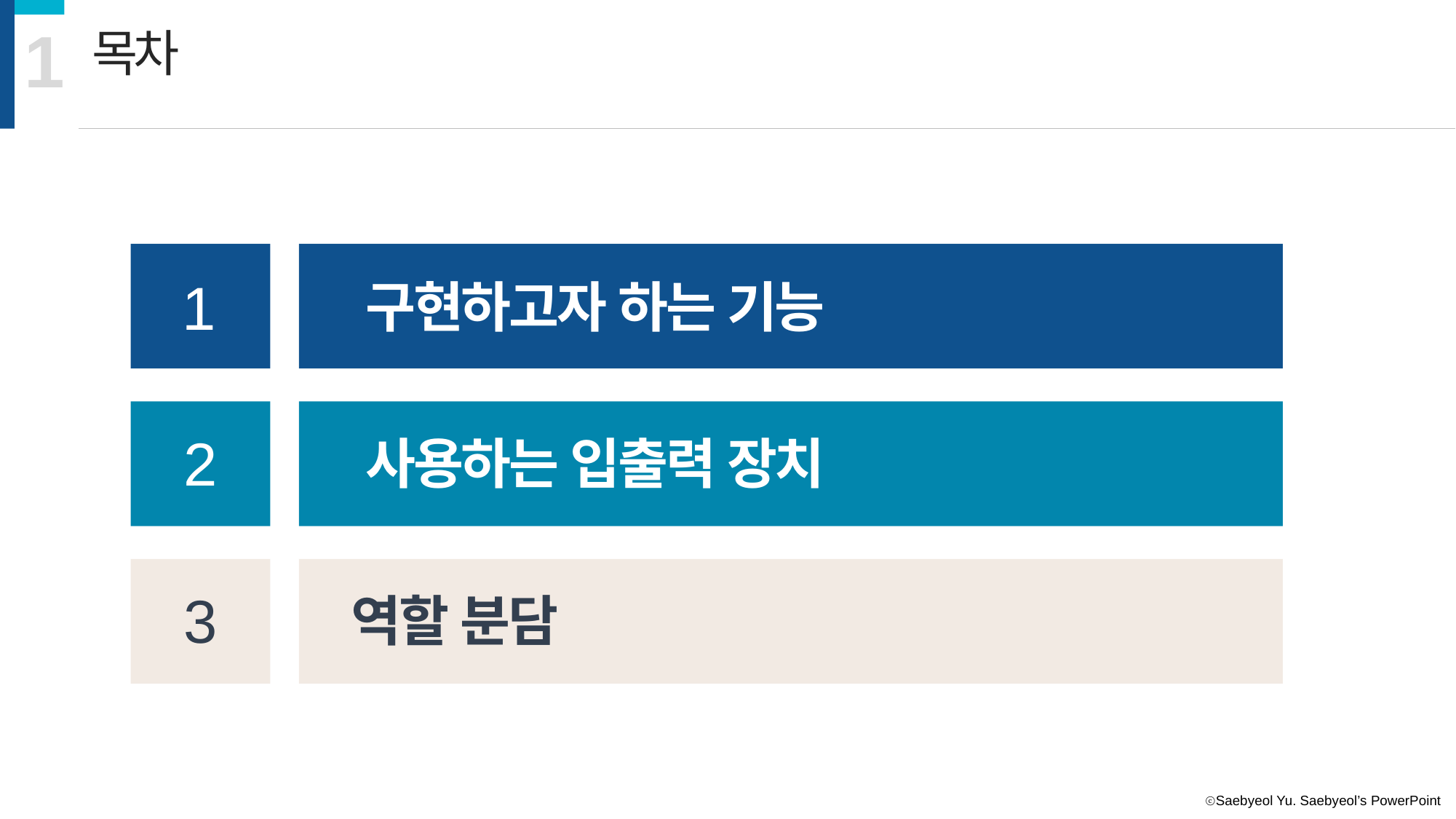

1
목차

1
구현하고자 하는 기능

2
사용하는 입출력 장치

3
역할 분담